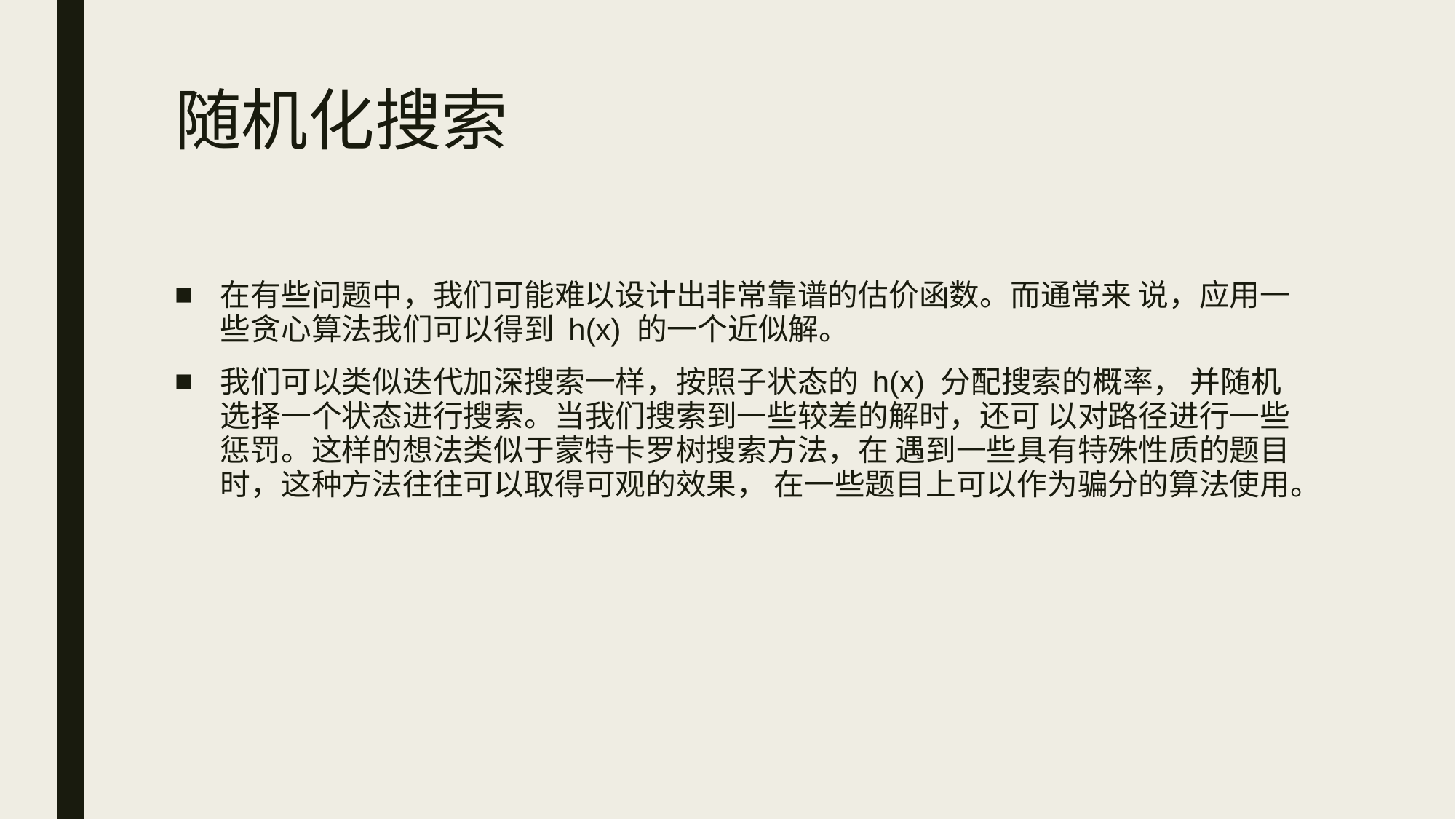

# 随机化搜索
在有些问题中，我们可能难以设计出非常靠谱的估价函数。而通常来 说，应用一些贪心算法我们可以得到 h(x) 的一个近似解。
我们可以类似迭代加深搜索一样，按照子状态的 h(x) 分配搜索的概率， 并随机选择一个状态进行搜索。当我们搜索到一些较差的解时，还可 以对路径进行一些惩罚。这样的想法类似于蒙特卡罗树搜索方法，在 遇到一些具有特殊性质的题目时，这种方法往往可以取得可观的效果， 在一些题目上可以作为骗分的算法使用。